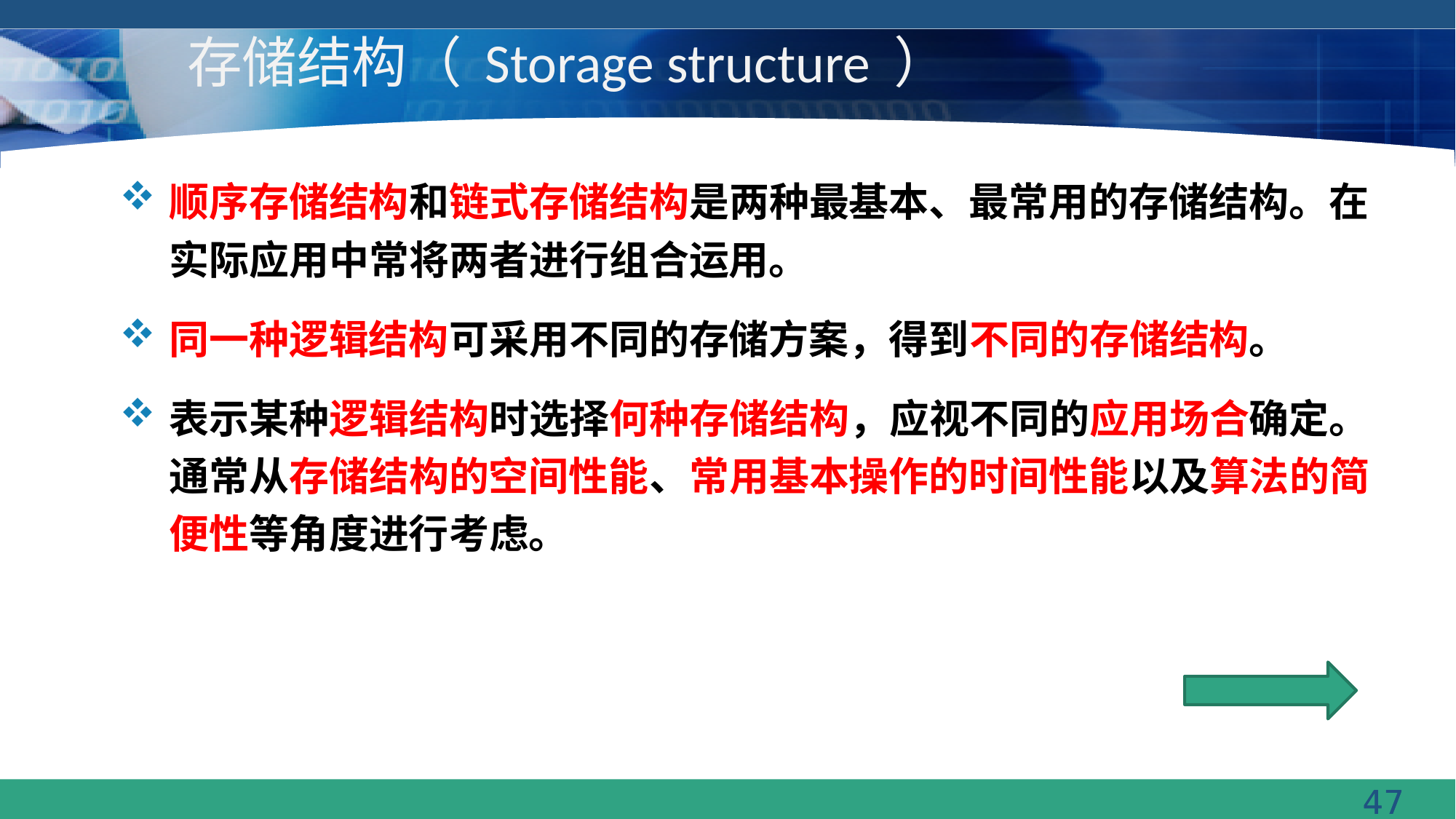

# 存储结构（ Storage structure ）
顺序存储结构和链式存储结构是两种最基本、最常用的存储结构。在实际应用中常将两者进行组合运用。
同一种逻辑结构可采用不同的存储方案，得到不同的存储结构。
表示某种逻辑结构时选择何种存储结构，应视不同的应用场合确定。通常从存储结构的空间性能、常用基本操作的时间性能以及算法的简便性等角度进行考虑。